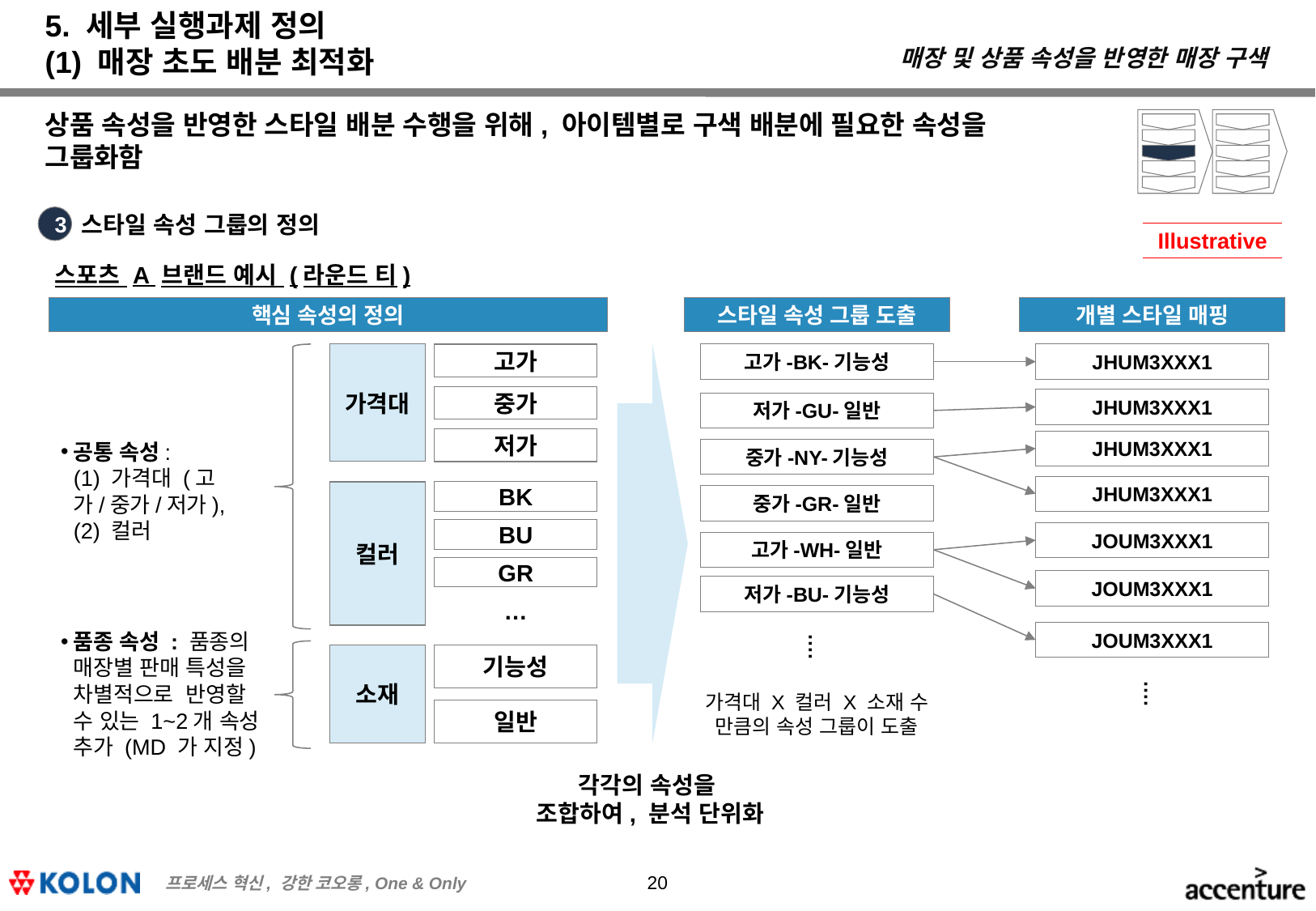

# 5. 세부 실행과제 정의 (1) 매장 초도 배분 최적화
매장 및 상품 속성을 반영한 매장 구색
상품 속성을 반영한 스타일 배분 수행을 위해, 아이템별로 구색 배분에 필요한 속성을 그룹화함

스타일 속성 그룹의 정의
3
Illustrative
스포츠 A 브랜드 예시 (라운드 티)
핵심 속성의 정의
스타일 속성 그룹 도출
개별 스타일 매핑

가격대
고가

고가-BK-기능성
JHUM3XXX1
중가
JHUM3XXX1
저가-GU-일반
공통 속성:
(1) 가격대 (고가/중가/저가),
(2) 컬러
저가
JHUM3XXX1
중가-NY-기능성
JHUM3XXX1
컬러
BK
중가-GR-일반
BU
JOUM3XXX1
고가-WH-일반
GR
JOUM3XXX1
저가-BU-기능성
…
JOUM3XXX1
….
품종 속성 : 품종의 매장별 판매 특성을 차별적으로  반영할 수 있는 1~2개 속성 추가 (MD 가 지정)

소재
기능성
일반
….
가격대 X 컬러 X 소재 수 만큼의 속성 그룹이 도출
각각의 속성을
조합하여, 분석 단위화